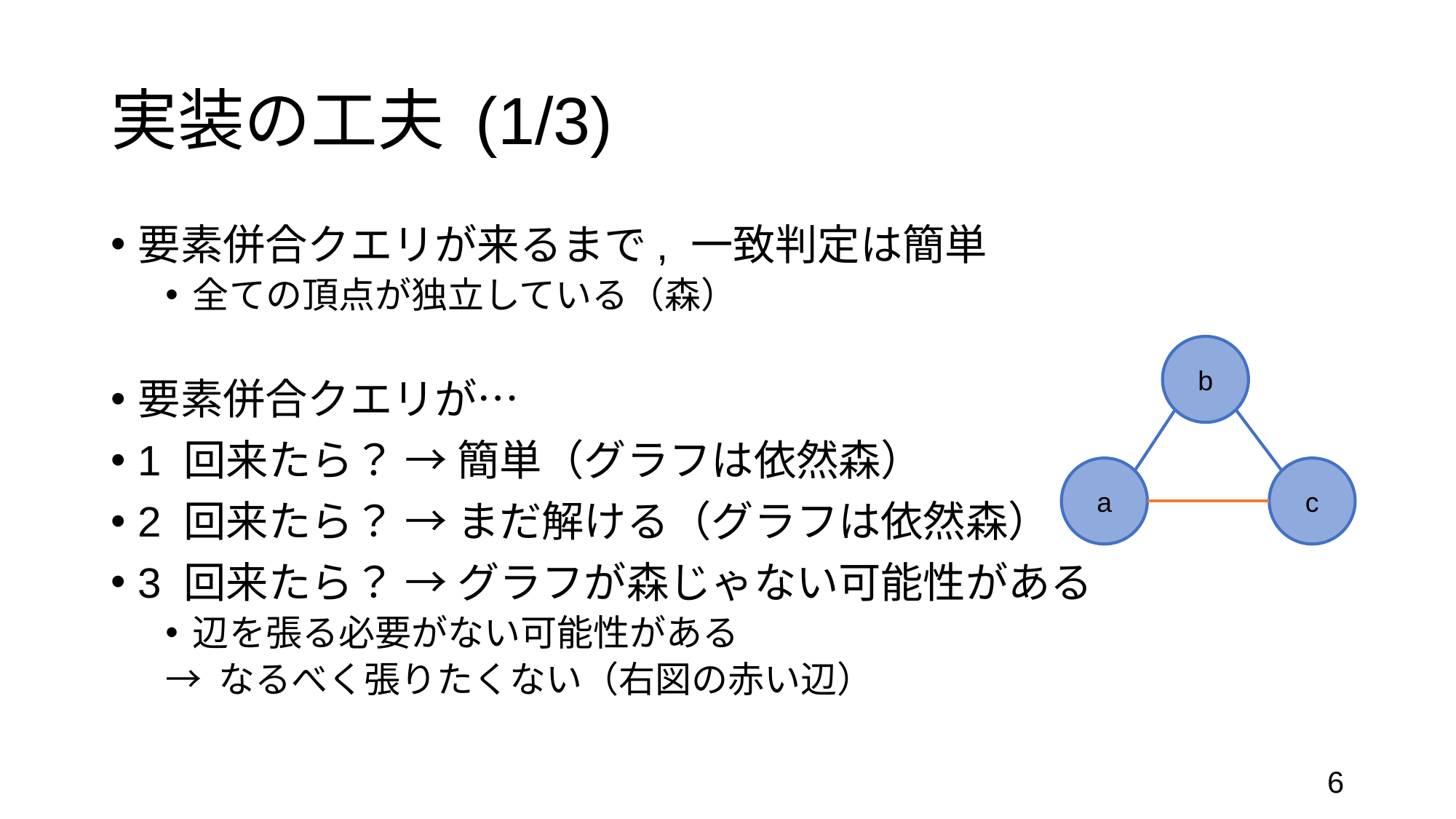

# 実装の工夫 (1/3)
要素併合クエリが来るまで, 一致判定は簡単
全ての頂点が独立している（森）

要素併合クエリが…
1 回来たら？ → 簡単（グラフは依然森）
2 回来たら？ → まだ解ける（グラフは依然森）
3 回来たら？ → グラフが森じゃない可能性がある
辺を張る必要がない可能性がある
→ なるべく張りたくない（右図の赤い辺）

b
a
c
6